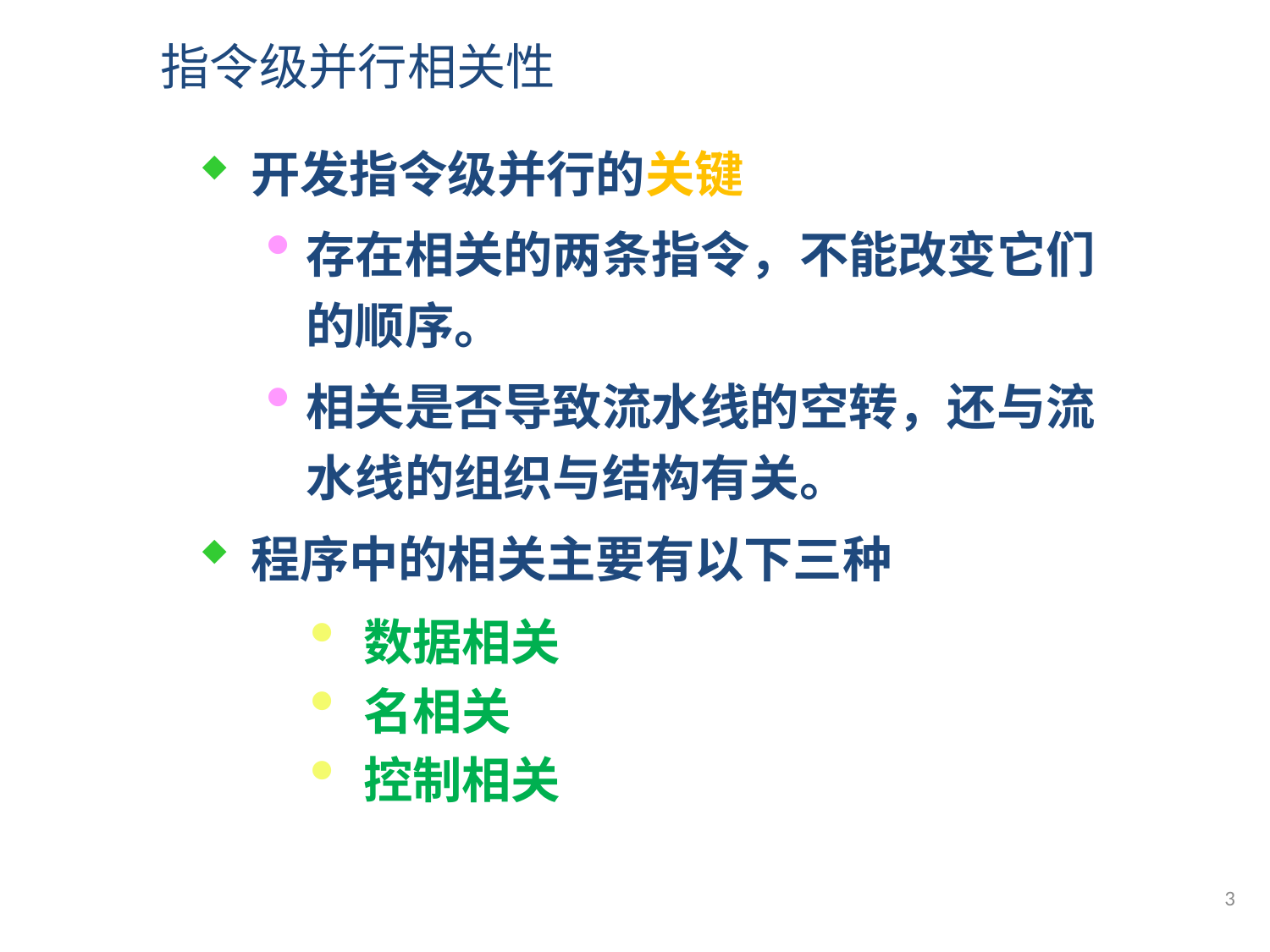

指令级并行相关性
开发指令级并行的关键
存在相关的两条指令，不能改变它们的顺序。
相关是否导致流水线的空转，还与流水线的组织与结构有关。
程序中的相关主要有以下三种
 数据相关
 名相关
 控制相关

3